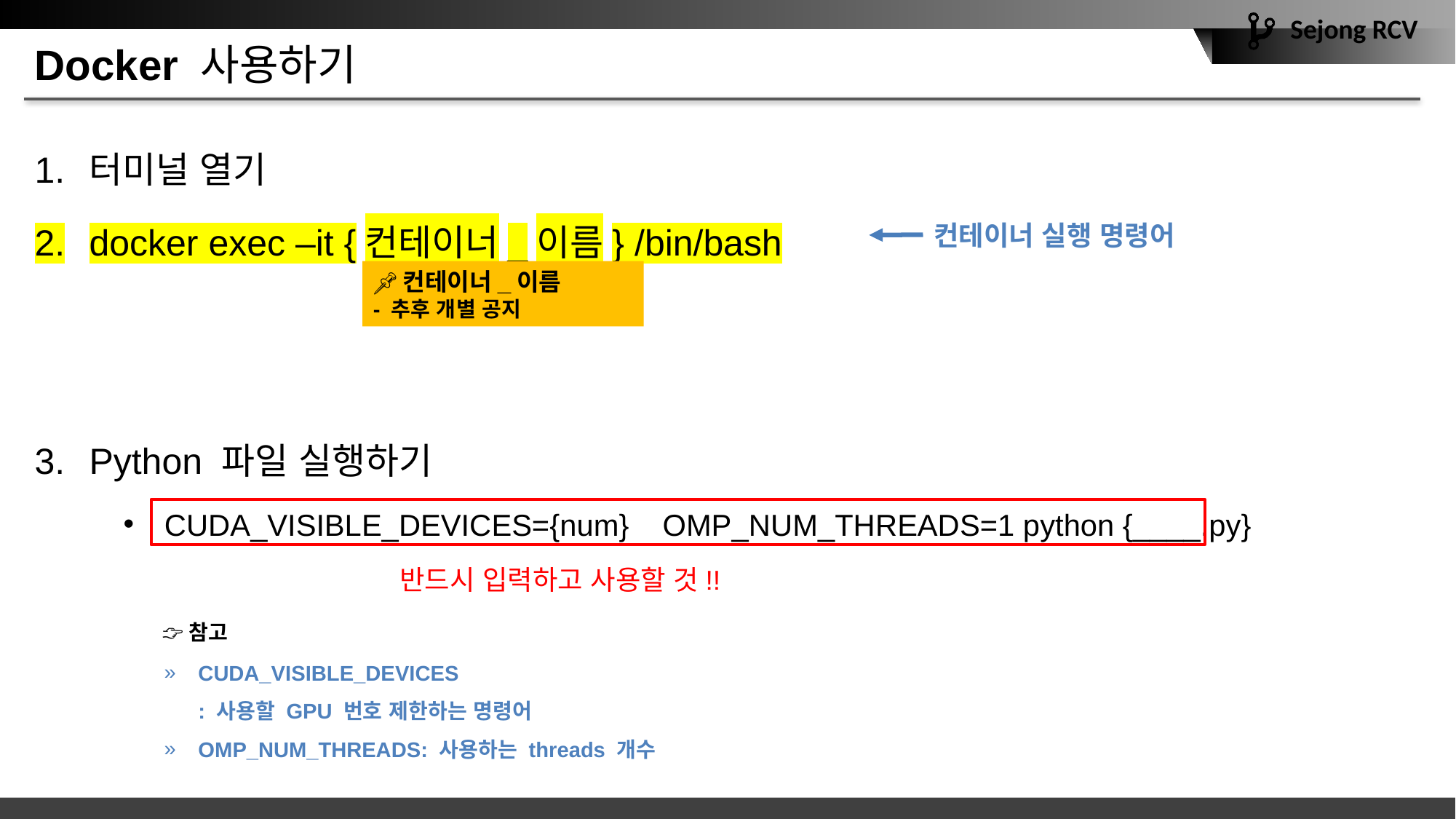

# Docker 사용하기
터미널 열기
docker exec –it {컨테이너_이름} /bin/bash

Python 파일 실행하기
CUDA_VISIBLE_DEVICES={num}    OMP_NUM_THREADS=1 python {____.py}
컨테이너 실행 명령어
📌컨테이너_이름
- 추후 개별 공지

반드시 입력하고 사용할 것!!
👉참고
CUDA_VISIBLE_DEVICES
: 사용할 GPU 번호 제한하는 명령어
OMP_NUM_THREADS: 사용하는 threads 개수